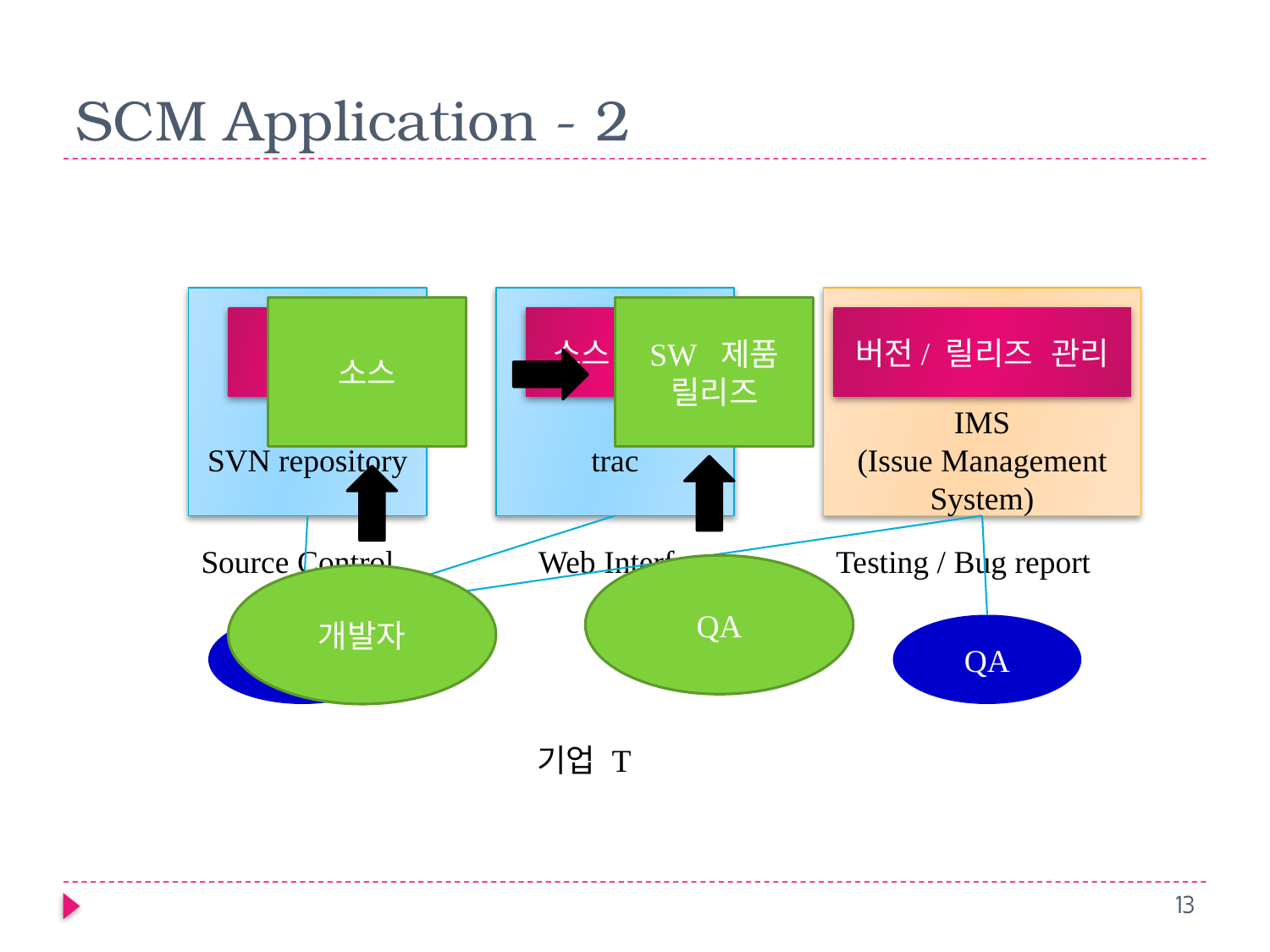

# SCM Application - 2

SVN repository

trac

IMS
(Issue Management System)
소스
소스 리뷰
버전/ 릴리즈  관리
Source Control
Web Interface
Testing / Bug report
개발자
QA
기업 T
소스
SW  제품
릴리즈

개발자

QA
13